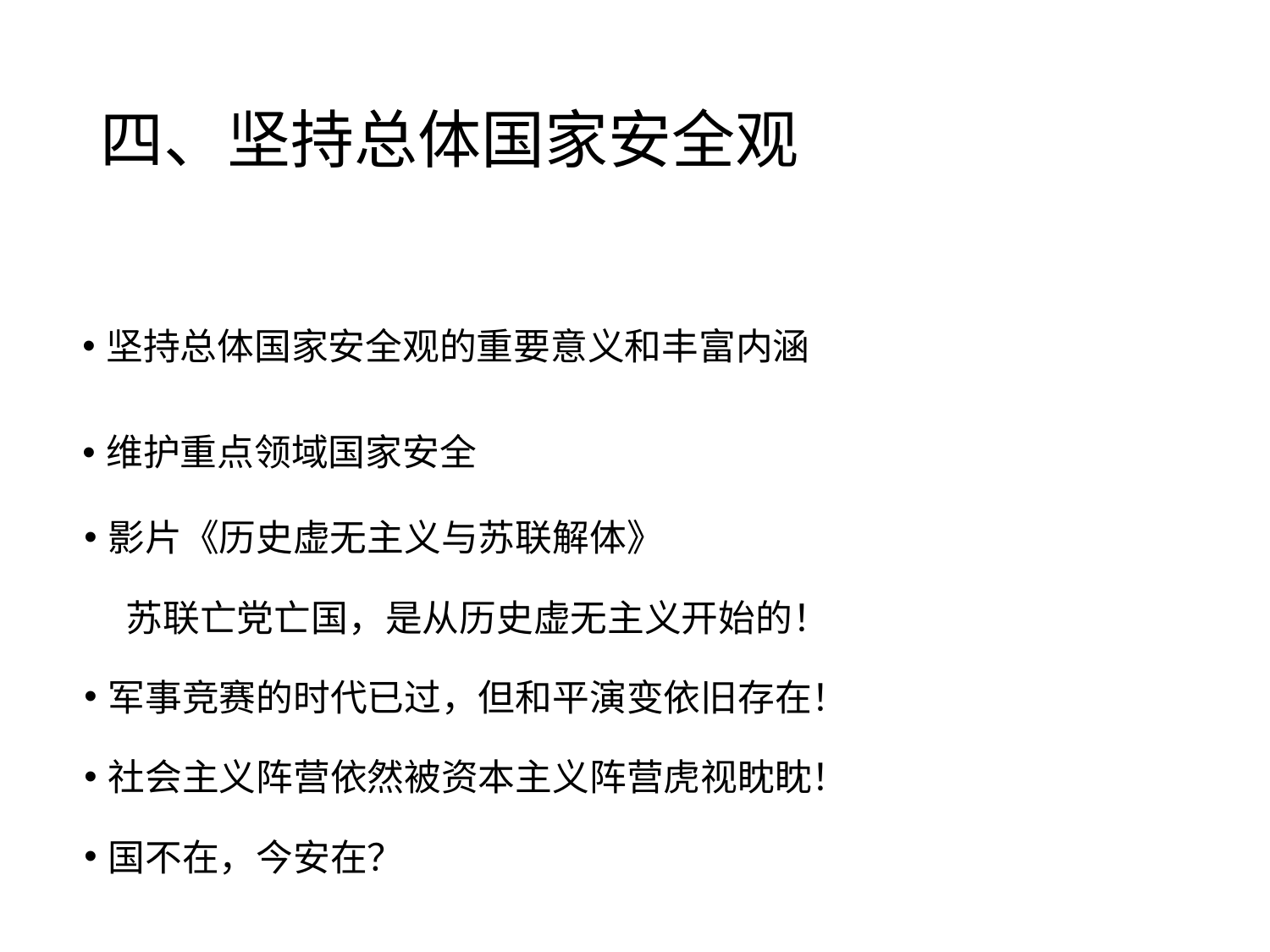

# 四、坚持总体国家安全观
坚持总体国家安全观的重要意义和丰富内涵

维护重点领域国家安全
影片《历史虚无主义与苏联解体》
    苏联亡党亡国，是从历史虚无主义开始的！
军事竞赛的时代已过，但和平演变依旧存在！
社会主义阵营依然被资本主义阵营虎视眈眈！
国不在，今安在？